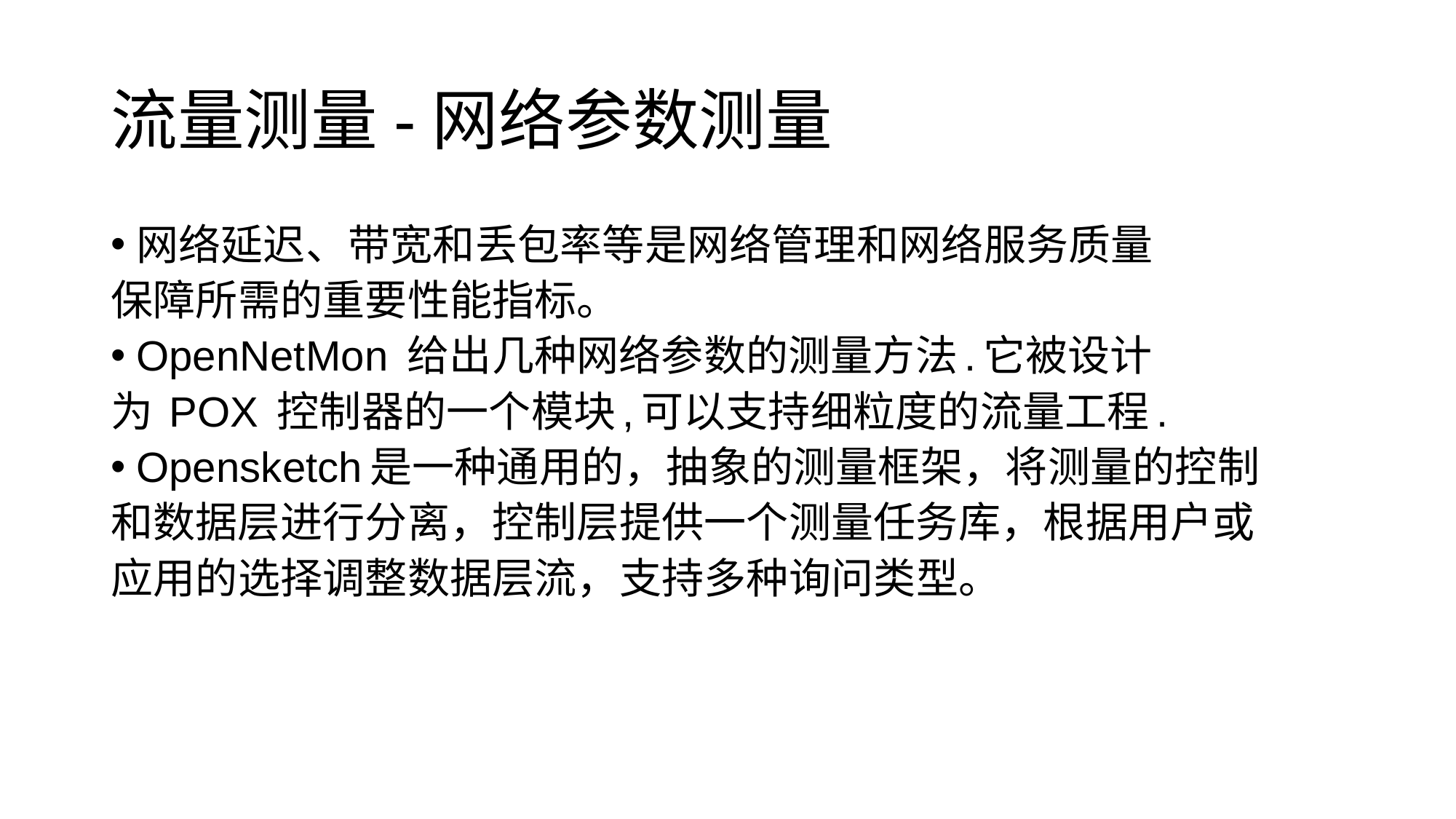

# 流量测量-网络参数测量
网络延迟、带宽和丢包率等是网络管理和网络服务质量
保障所需的重要性能指标。
OpenNetMon 给出几种网络参数的测量方法.它被设计
为 POX 控制器的一个模块,可以支持细粒度的流量工程.
Opensketch是一种通用的，抽象的测量框架，将测量的控制
和数据层进行分离，控制层提供一个测量任务库，根据用户或
应用的选择调整数据层流，支持多种询问类型。